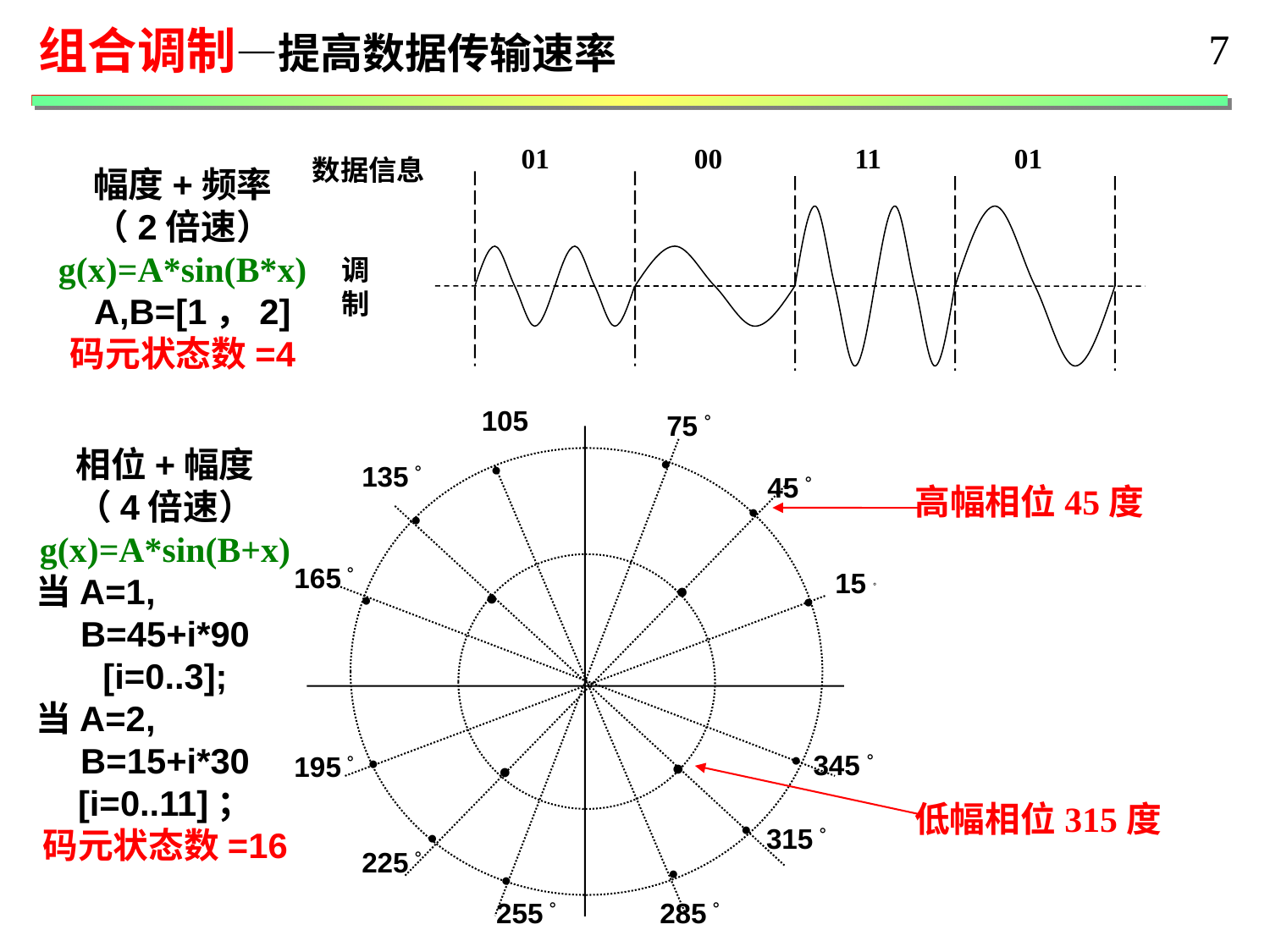

组合调制—提高数据传输速率
7

01
00
11
01
数据信息
幅度+频率
（2倍速）
g(x)=A*sin(B*x)
  A,B=[1，2]
码元状态数=4

调  制

105
75。

●
135。

●
45。

●
●

165。

15。
●
●
●
●

345。
195。
●
●
●
●
315。
●
●
225。
●
●
255。
285。
相位+幅度
（4倍速）
g(x)=A*sin(B+x)
当A=1,
B=45+i*90
[i=0..3];
当A=2,
B=15+i*30
[i=0..11]；
码元状态数=16
高幅相位45度

低幅相位315度